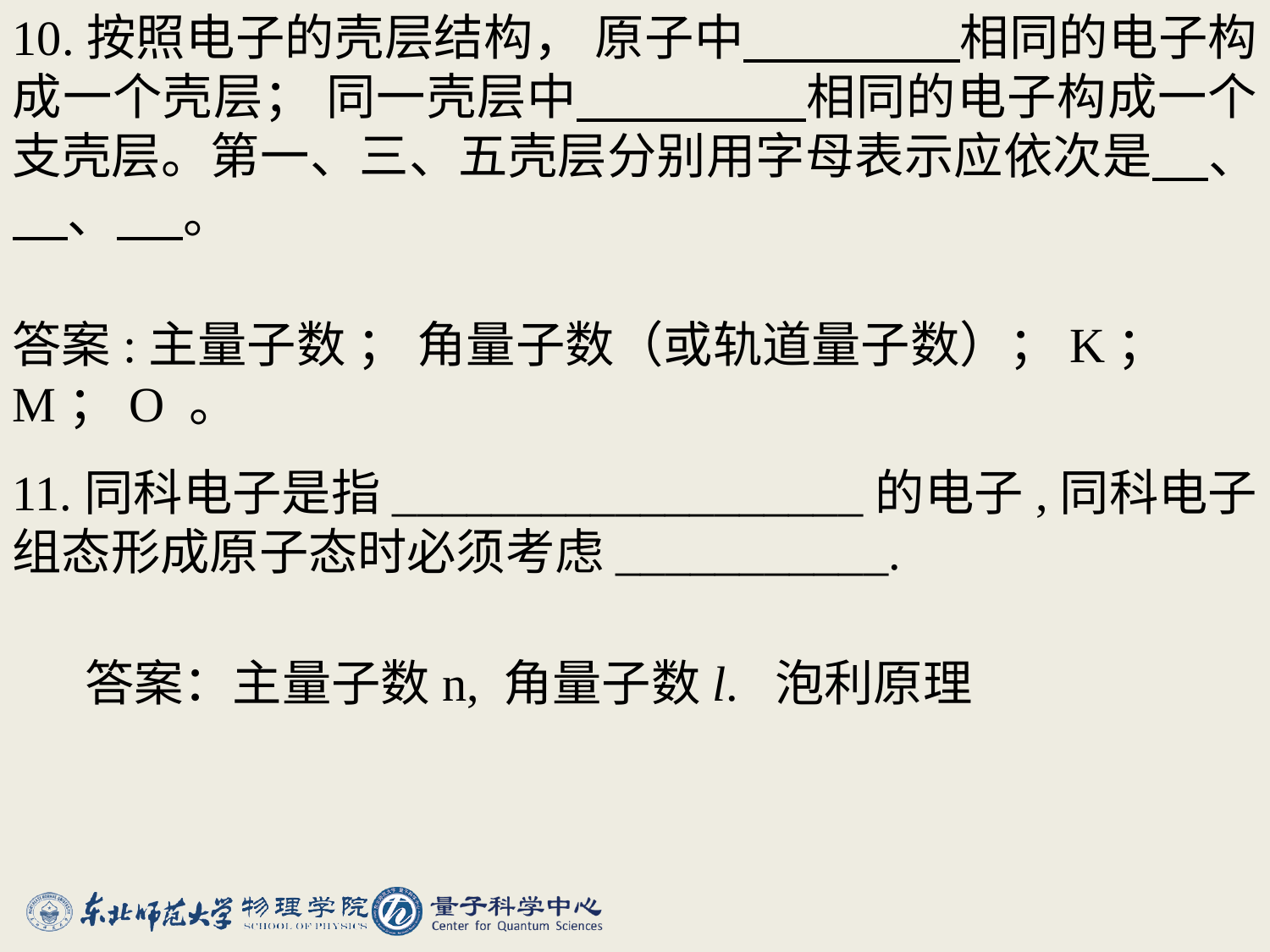

10.按照电子的壳层结构， 原子中                   相同的电子构成一个壳层； 同一壳层中                   相同的电子构成一个支壳层。第一、三、五壳层分别用字母表示应依次是     、      、      。

#

答案:主量子数 ； 角量子数（或轨道量子数）；K；M；O 。
11.同科电子是指___________________的电子,同科电子组态形成原子态时必须考虑___________.
答案：主量子数n, 角量子数l.  泡利原理